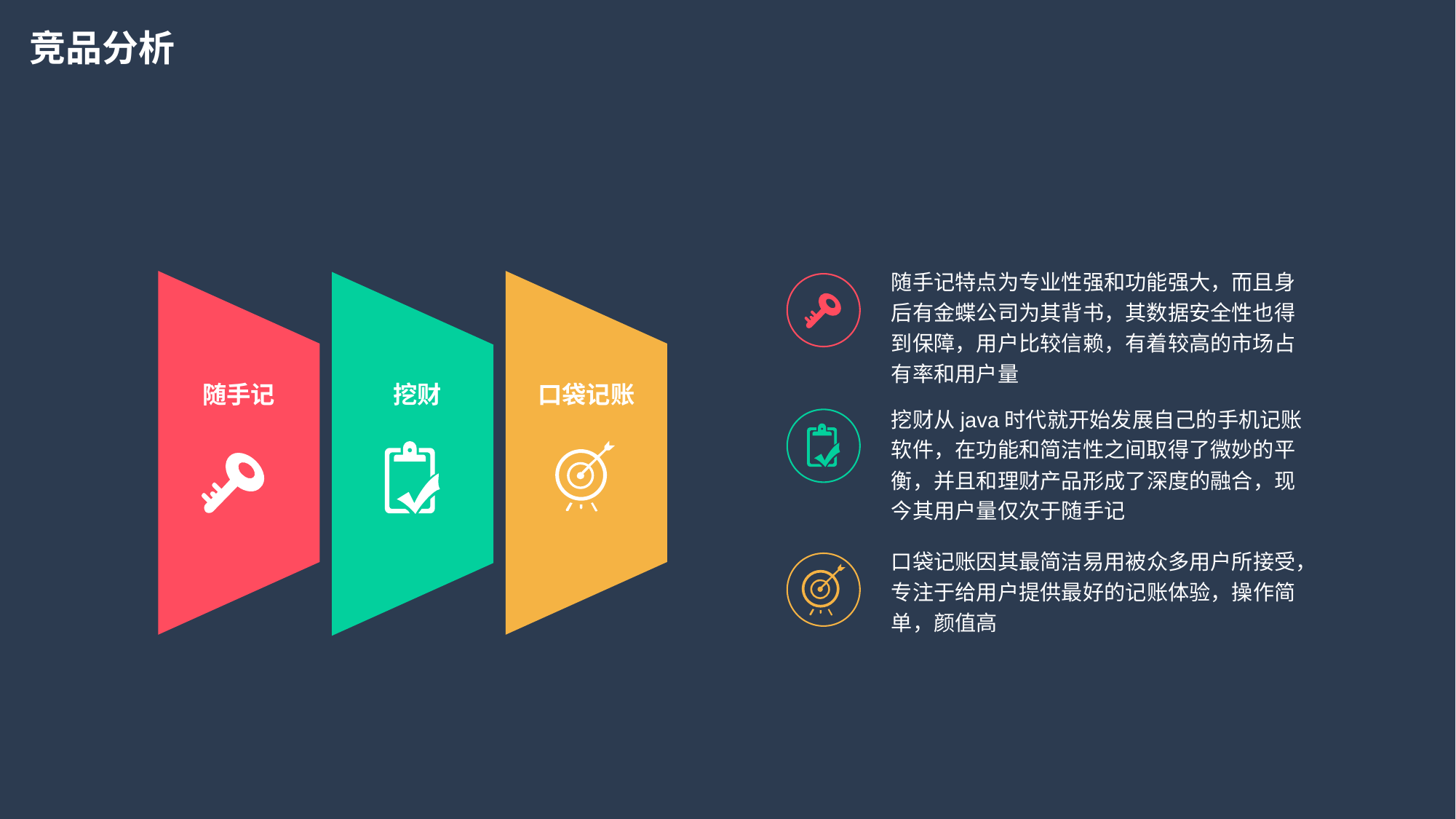

竞品分析
随手记特点为专业性强和功能强大，而且身后有金蝶公司为其背书，其数据安全性也得到保障，用户比较信赖，有着较高的市场占有率和用户量

随手记
挖财
口袋记账
挖财从java时代就开始发展自己的手机记账软件，在功能和简洁性之间取得了微妙的平衡，并且和理财产品形成了深度的融合，现今其用户量仅次于随手记

口袋记账因其最简洁易用被众多用户所接受，专注于给用户提供最好的记账体验，操作简单，颜值高